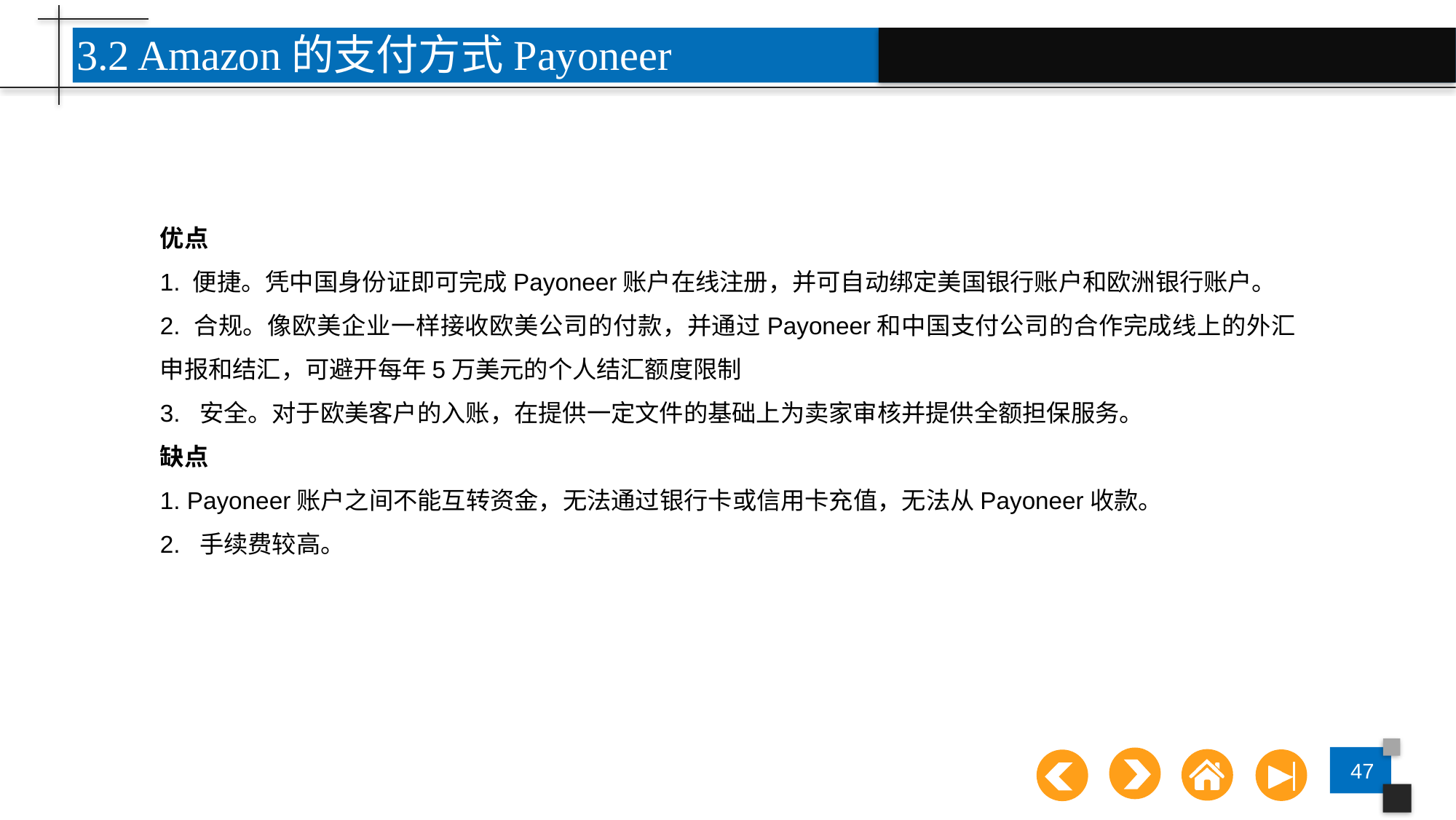

3.2 Amazon的支付方式Payoneer
优点
1. 便捷。凭中国身份证即可完成Payoneer账户在线注册，并可自动绑定美国银行账户和欧洲银行账户。
2. 合规。像欧美企业一样接收欧美公司的付款，并通过Payoneer和中国支付公司的合作完成线上的外汇申报和结汇，可避开每年5万美元的个人结汇额度限制
3.  安全。对于欧美客户的入账，在提供一定文件的基础上为卖家审核并提供全额担保服务。
缺点
1. Payoneer账户之间不能互转资金，无法通过银行卡或信用卡充值，无法从Payoneer收款。
2.  手续费较高。